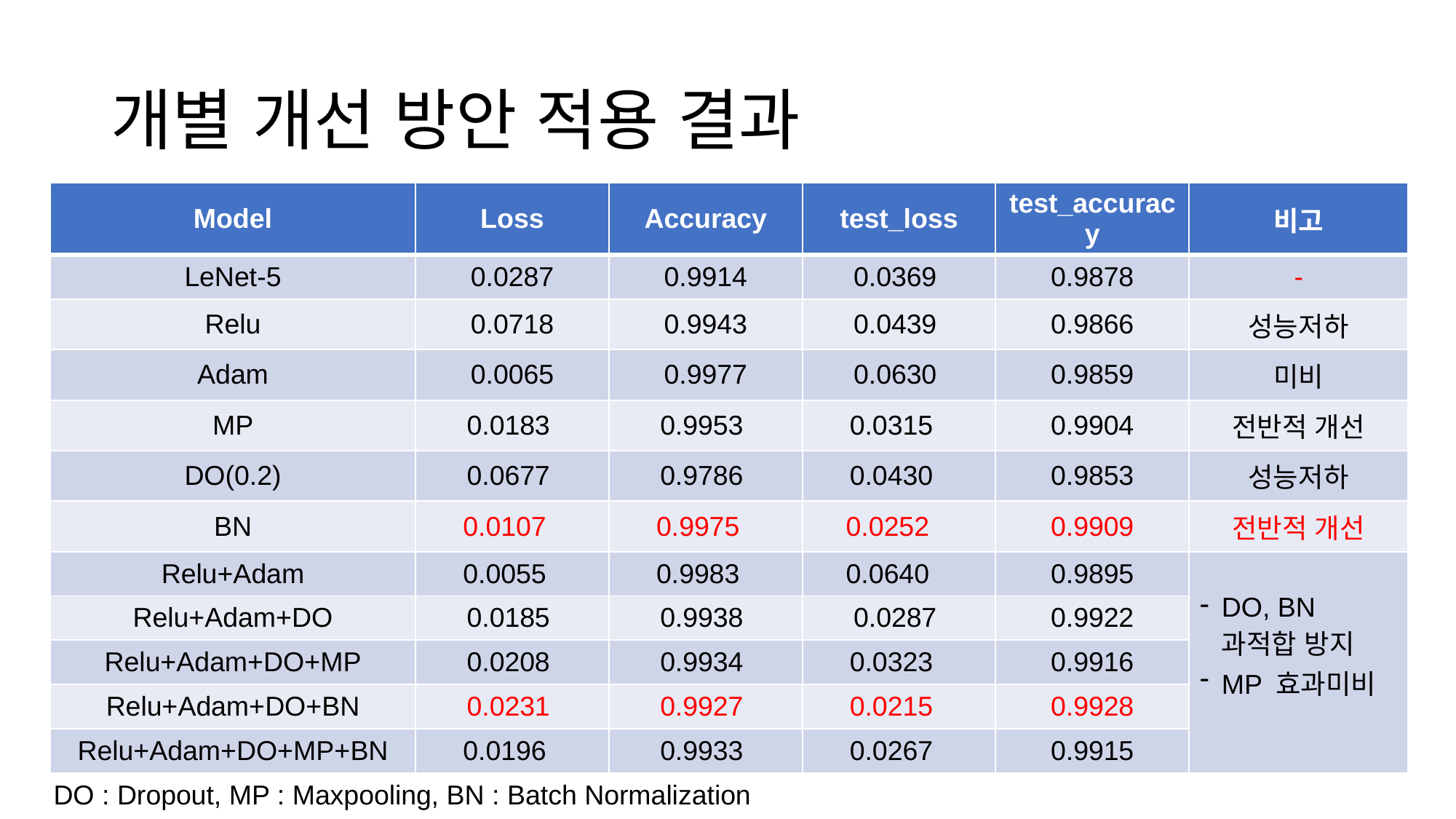

# 개별 개선 방안 적용 결과
| Model | Loss | Accuracy | test\_loss | test\_accuracy | 비고 |
| --- | --- | --- | --- | --- | --- |
| LeNet-5 | 0.0287 | 0.9914 | 0.0369 | 0.9878 | - |
| Relu | 0.0718 | 0.9943 | 0.0439 | 0.9866 | 성능저하 |
| Adam | 0.0065 | 0.9977 | 0.0630 | 0.9859 | 미비 |
| MP | 0.0183 | 0.9953 | 0.0315 | 0.9904 | 전반적 개선 |
| DO(0.2) | 0.0677 | 0.9786 | 0.0430 | 0.9853 | 성능저하 |
| BN | 0.0107 | 0.9975 | 0.0252 | 0.9909 | 전반적 개선 |
| Relu+Adam | 0.0055 | 0.9983 | 0.0640 | 0.9895 | DO, BN 과적합 방지 MP 효과미비 |
| Relu+Adam+DO | 0.0185 | 0.9938 | 0.0287 | 0.9922 |  |
| Relu+Adam+DO+MP | 0.0208 | 0.9934 | 0.0323 | 0.9916 |  |
| Relu+Adam+DO+BN | 0.0231 | 0.9927 | 0.0215 | 0.9928 |  |
| Relu+Adam+DO+MP+BN | 0.0196 | 0.9933 | 0.0267 | 0.9915 |  |
DO : Dropout, MP : Maxpooling, BN : Batch Normalization